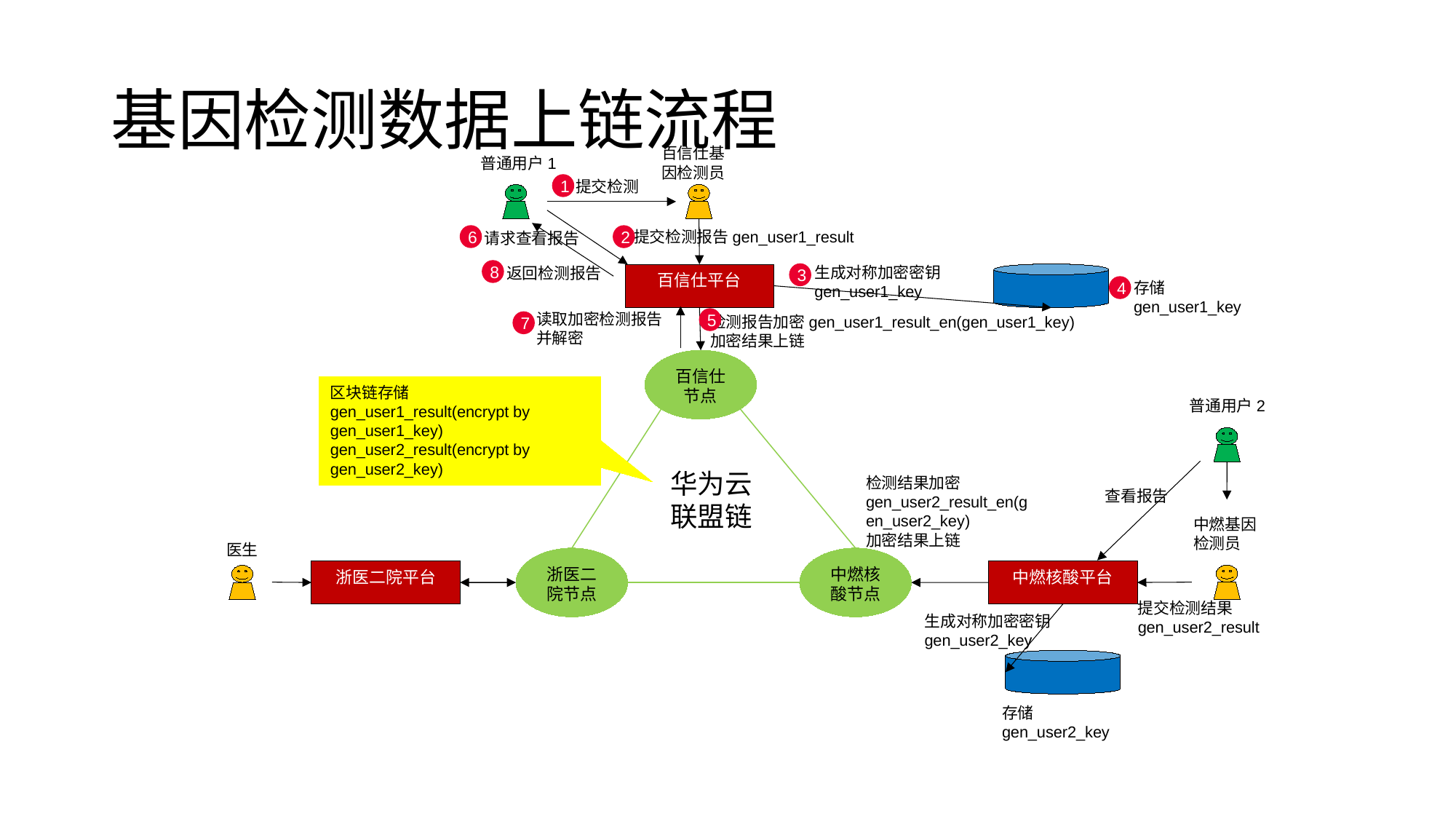

# 基因检测数据上链流程
百信仕基因检测员
普通用户1
提交检测
1

提交检测报告gen_user1_result
请求查看报告
6
2
生成对称加密密钥gen_user1_key
返回检测报告
8
3

百信仕平台
存储gen_user1_key
4
读取加密检测报告并解密
检测报告加密gen_user1_result_en(gen_user1_key)
加密结果上链
5
7
百信仕节点
区块链存储
gen_user1_result(encrypt by gen_user1_key)
gen_user2_result(encrypt by gen_user2_key)

普通用户2

华为云
联盟链
检测结果加密gen_user2_result_en(gen_user2_key)
加密结果上链
查看报告
中燃基因检测员
医生
浙医二院节点
中燃核酸节点
浙医二院平台
中燃核酸平台

提交检测结果gen_user2_result
生成对称加密密钥gen_user2_key

存储gen_user2_key